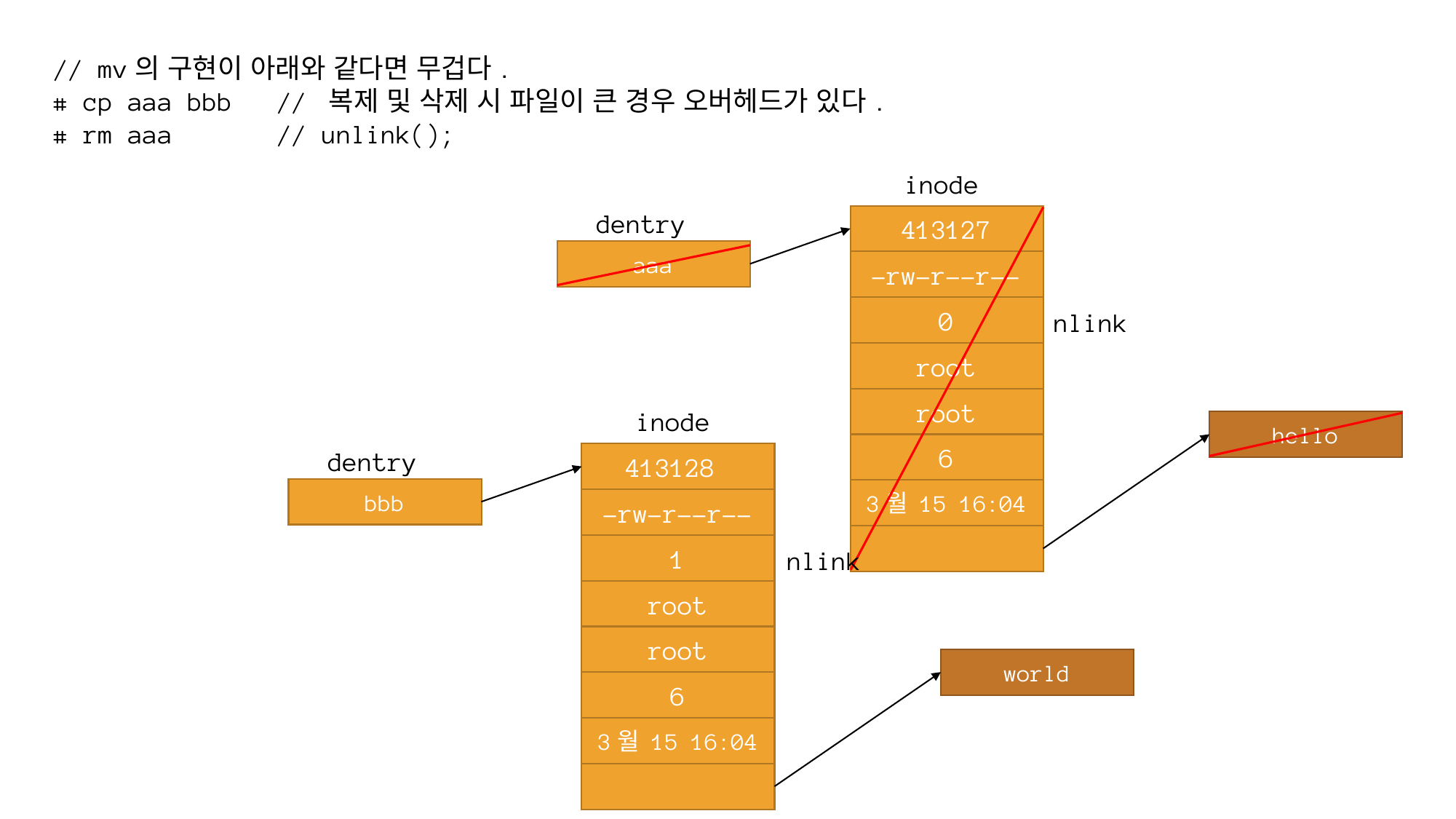

// mv의 구현이 아래와 같다면 무겁다.
# cp aaa bbb   // 복제 및 삭제 시 파일이 큰 경우 오버헤드가 있다.
# rm aaa       // unlink();
inode
dentry
413127
aaa
-rw-r--r--
0
nlink
root
root
inode
hello
6
dentry
413128
bbb
3월 15 16:04
-rw-r--r--

1
nlink
root
root
world
6
3월 15 16:04